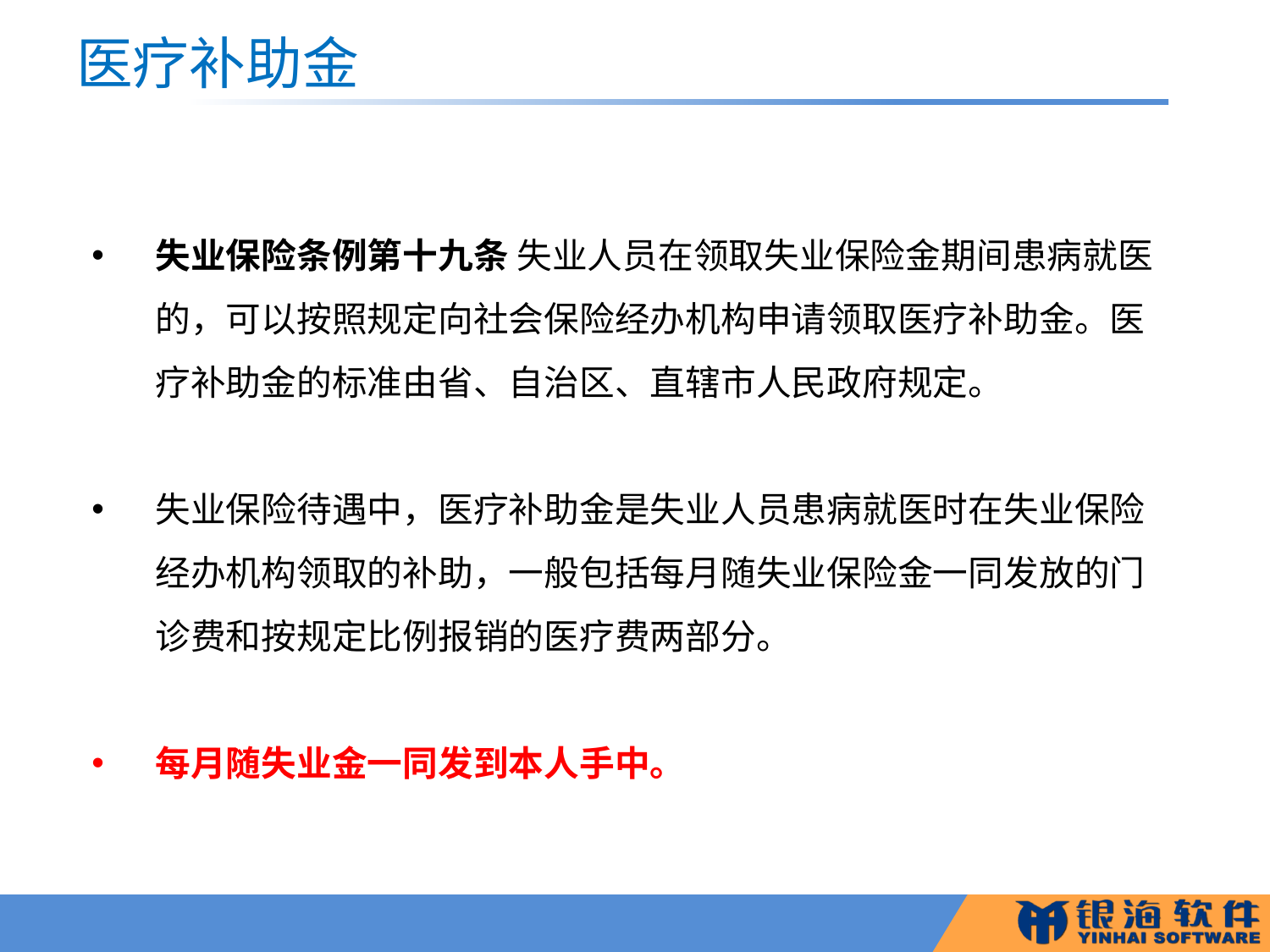

# 医疗补助金
失业保险条例第十九条 失业人员在领取失业保险金期间患病就医的，可以按照规定向社会保险经办机构申请领取医疗补助金。医疗补助金的标准由省、自治区、直辖市人民政府规定。

失业保险待遇中，医疗补助金是失业人员患病就医时在失业保险经办机构领取的补助，一般包括每月随失业保险金一同发放的门诊费和按规定比例报销的医疗费两部分。

每月随失业金一同发到本人手中。